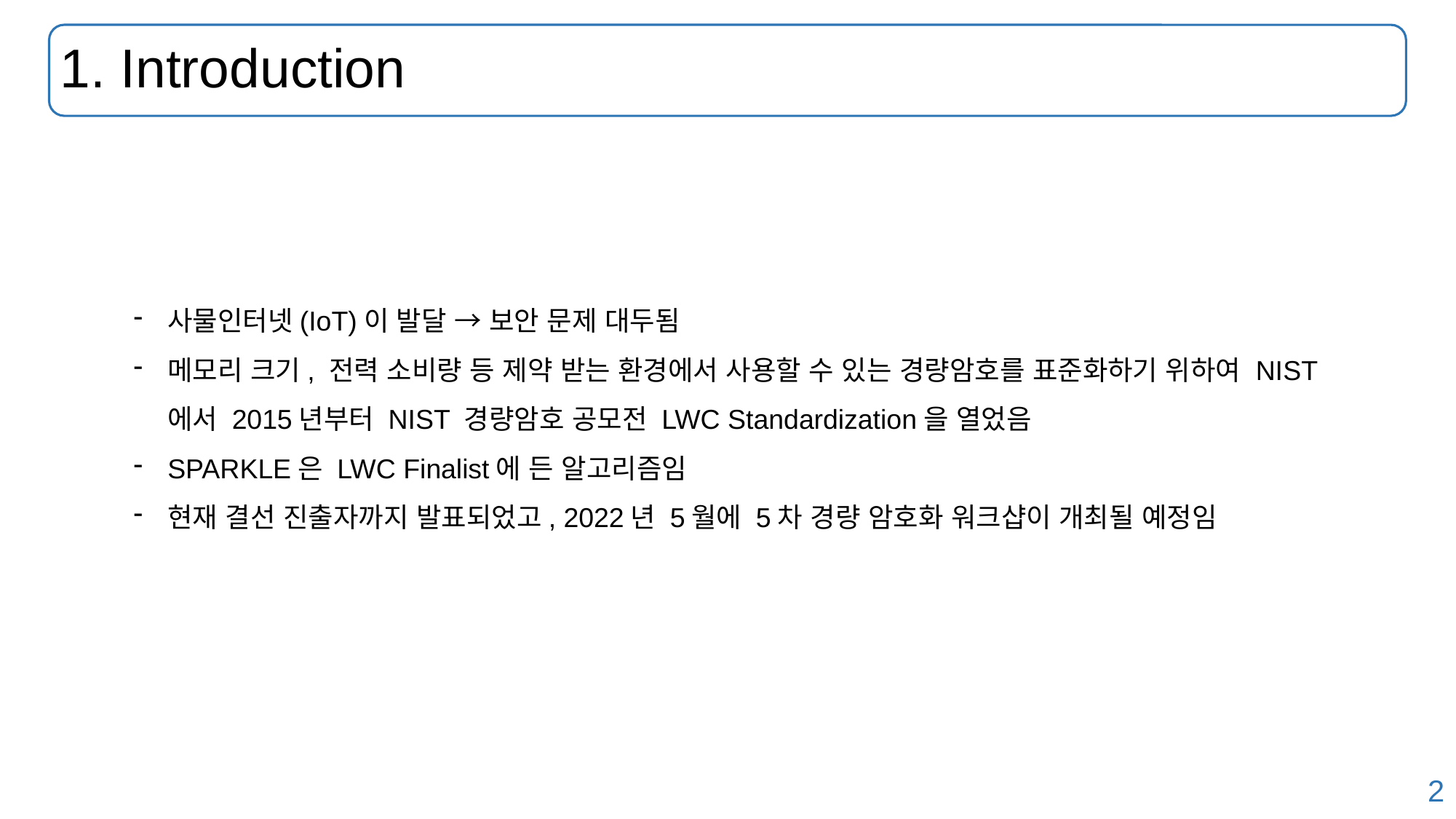

# 1. Introduction
사물인터넷(IoT)이 발달 → 보안 문제 대두됨
메모리 크기, 전력 소비량 등 제약 받는 환경에서 사용할 수 있는 경량암호를 표준화하기 위하여 NIST에서 2015년부터 NIST 경량암호 공모전 LWC Standardization을 열었음
SPARKLE은 LWC Finalist에 든 알고리즘임
현재 결선 진출자까지 발표되었고, 2022년 5월에 5차 경량 암호화 워크샵이 개최될 예정임